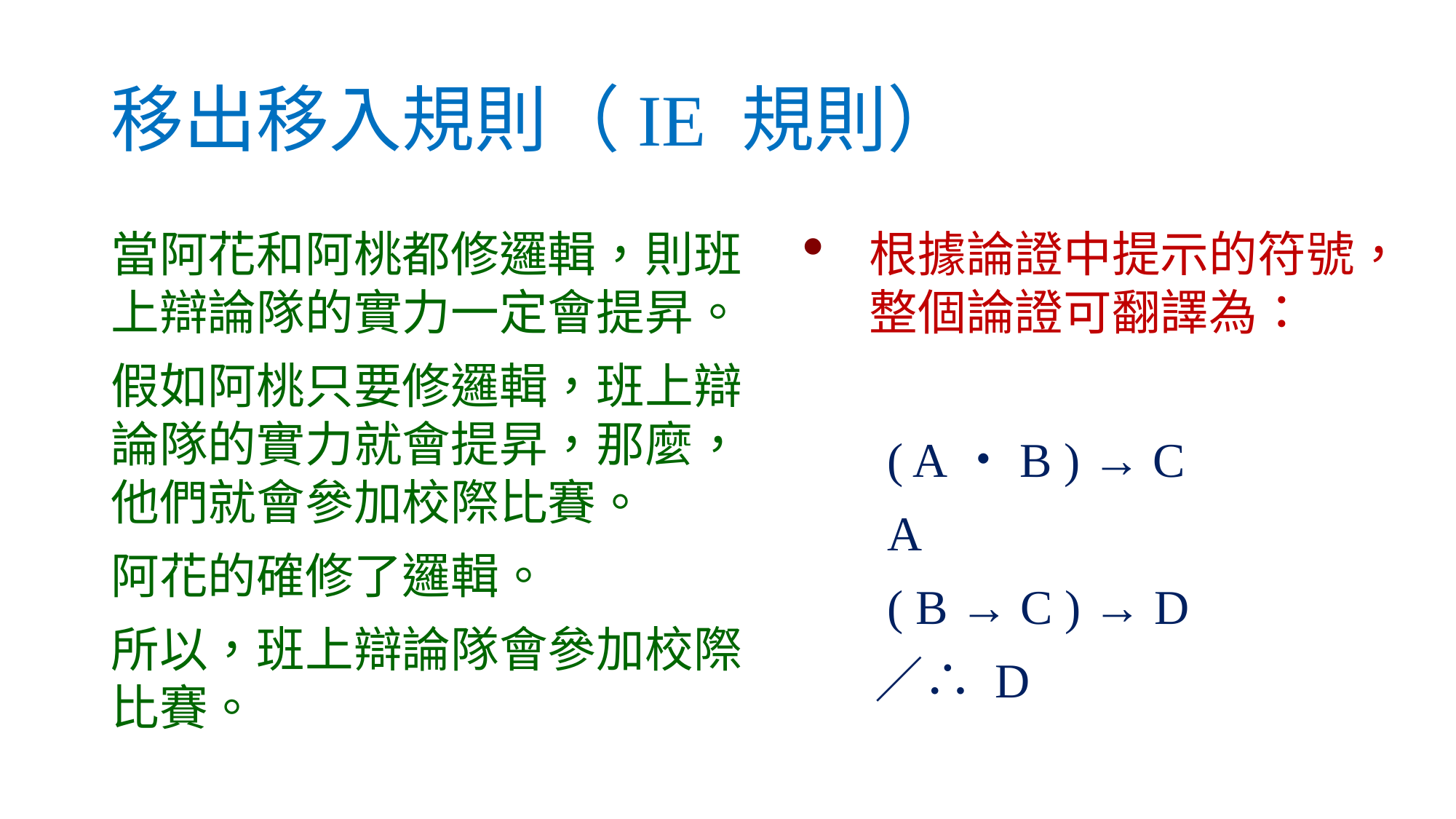

# 移出移入規則（IE 規則）
當阿花和阿桃都修邏輯，則班上辯論隊的實力一定會提昇。
假如阿桃只要修邏輯，班上辯論隊的實力就會提昇，那麼，他們就會參加校際比賽。
阿花的確修了邏輯。
所以，班上辯論隊會參加校際比賽。
根據論證中提示的符號，整個論證可翻譯為：

　  ( A・B ) → C
　  A
　  ( B → C ) → D
　  ／∴ D